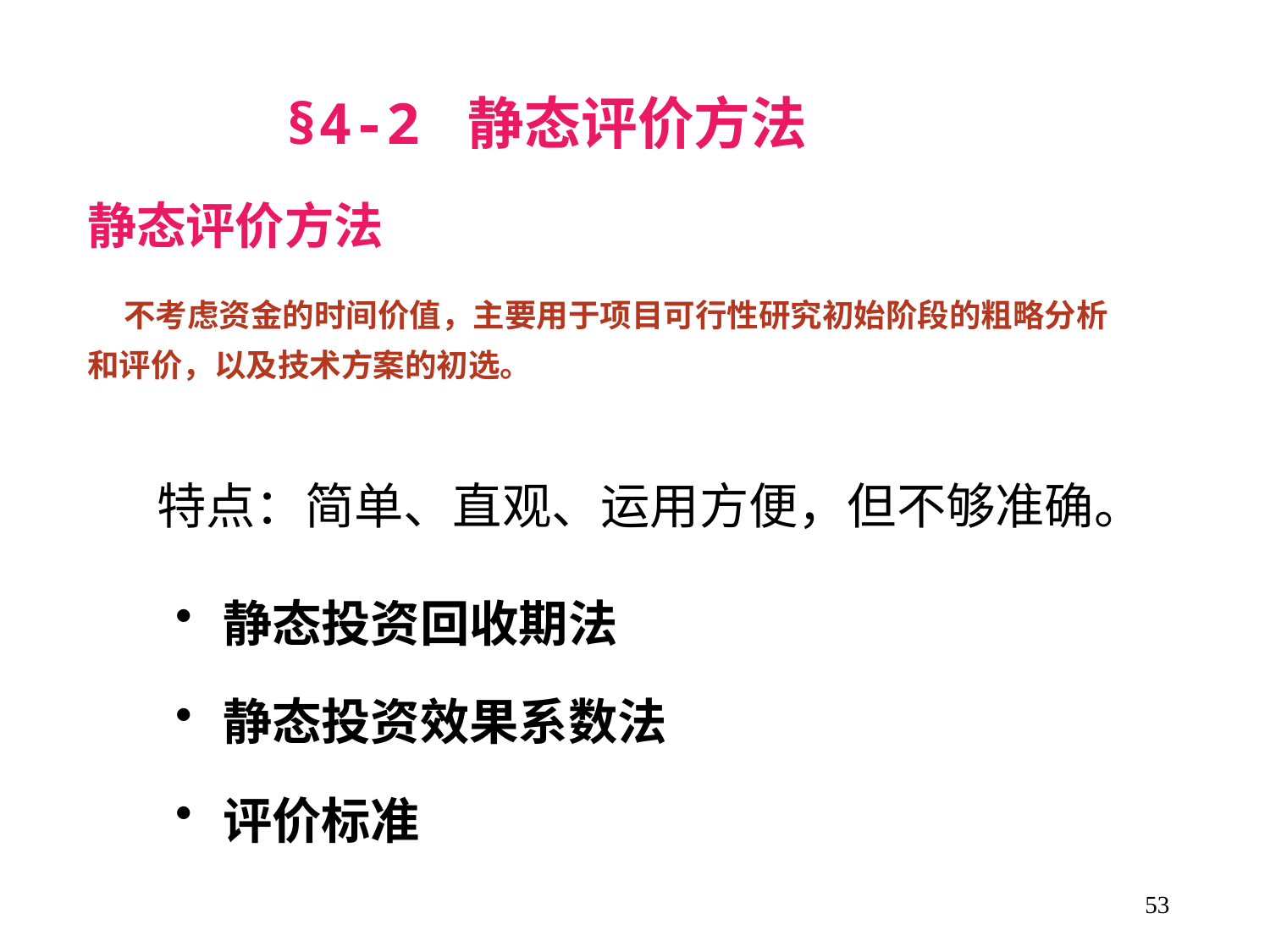

§4-2 静态评价方法
静态评价方法
    不考虑资金的时间价值，主要用于项目可行性研究初始阶段的粗略分析和评价，以及技术方案的初选。
特点：简单、直观、运用方便，但不够准确。
静态投资回收期法
静态投资效果系数法
评价标准
53